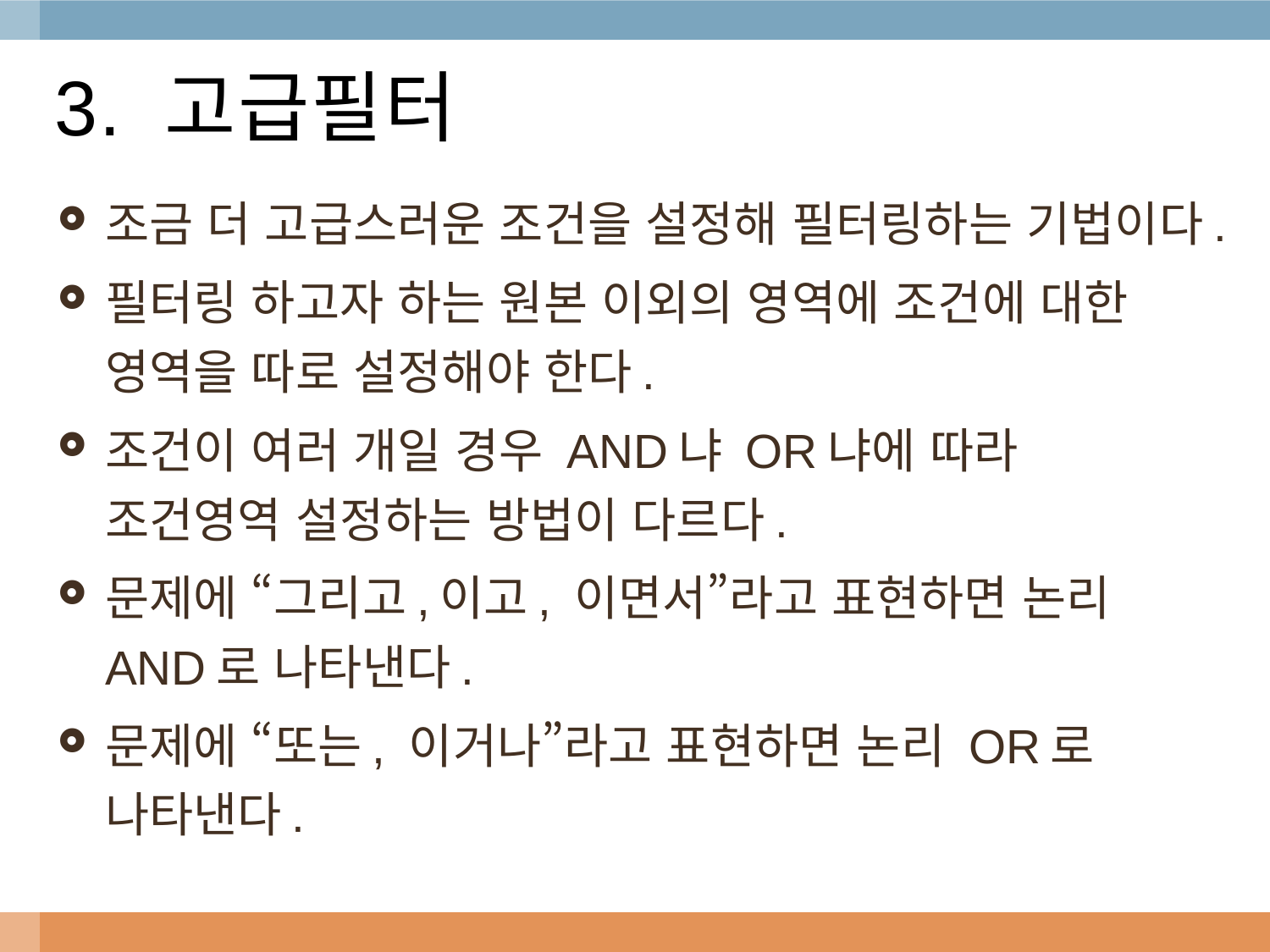

# 3. 고급필터
조금 더 고급스러운 조건을 설정해 필터링하는 기법이다.
필터링 하고자 하는 원본 이외의 영역에 조건에 대한 영역을 따로 설정해야 한다.
조건이 여러 개일 경우 AND냐 OR냐에 따라 조건영역 설정하는 방법이 다르다.
문제에 “그리고,이고, 이면서”라고 표현하면 논리 AND로 나타낸다.
문제에 “또는, 이거나”라고 표현하면 논리 OR로 나타낸다.